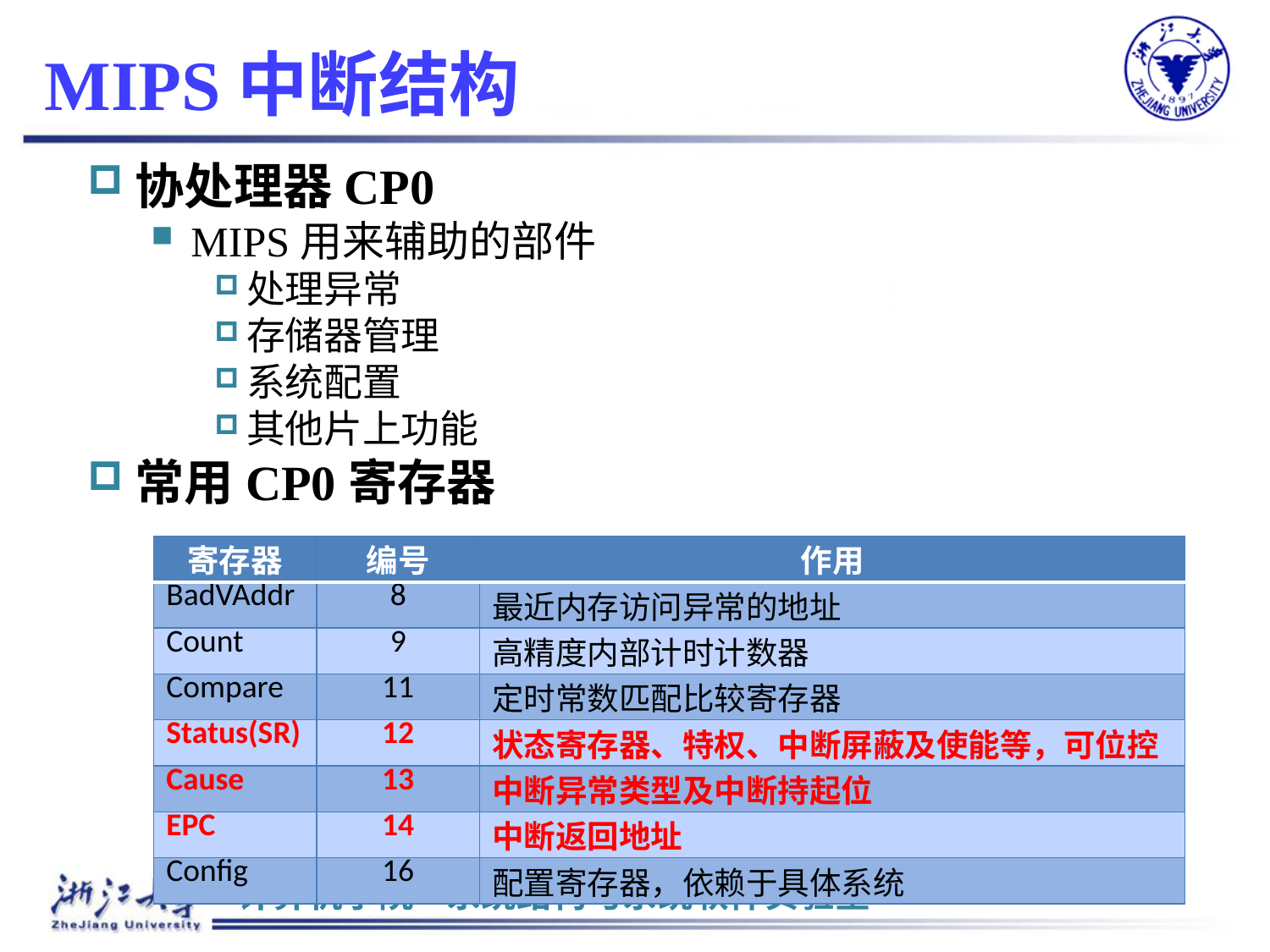

# MIPS中断结构
协处理器CP0
MIPS用来辅助的部件
处理异常
存储器管理
系统配置
其他片上功能
常用CP0寄存器

| 寄存器 | 编号 | 作用 |
| --- | --- | --- |
| BadVAddr | 8 | 最近内存访问异常的地址 |
| Count | 9 | 高精度内部计时计数器 |
| Compare | 11 | 定时常数匹配比较寄存器 |
| Status(SR) | 12 | 状态寄存器、特权、中断屏蔽及使能等，可位控 |
| Cause | 13 | 中断异常类型及中断持起位 |
| EPC | 14 | 中断返回地址 |
| Config | 16 | 配置寄存器，依赖于具体系统 |